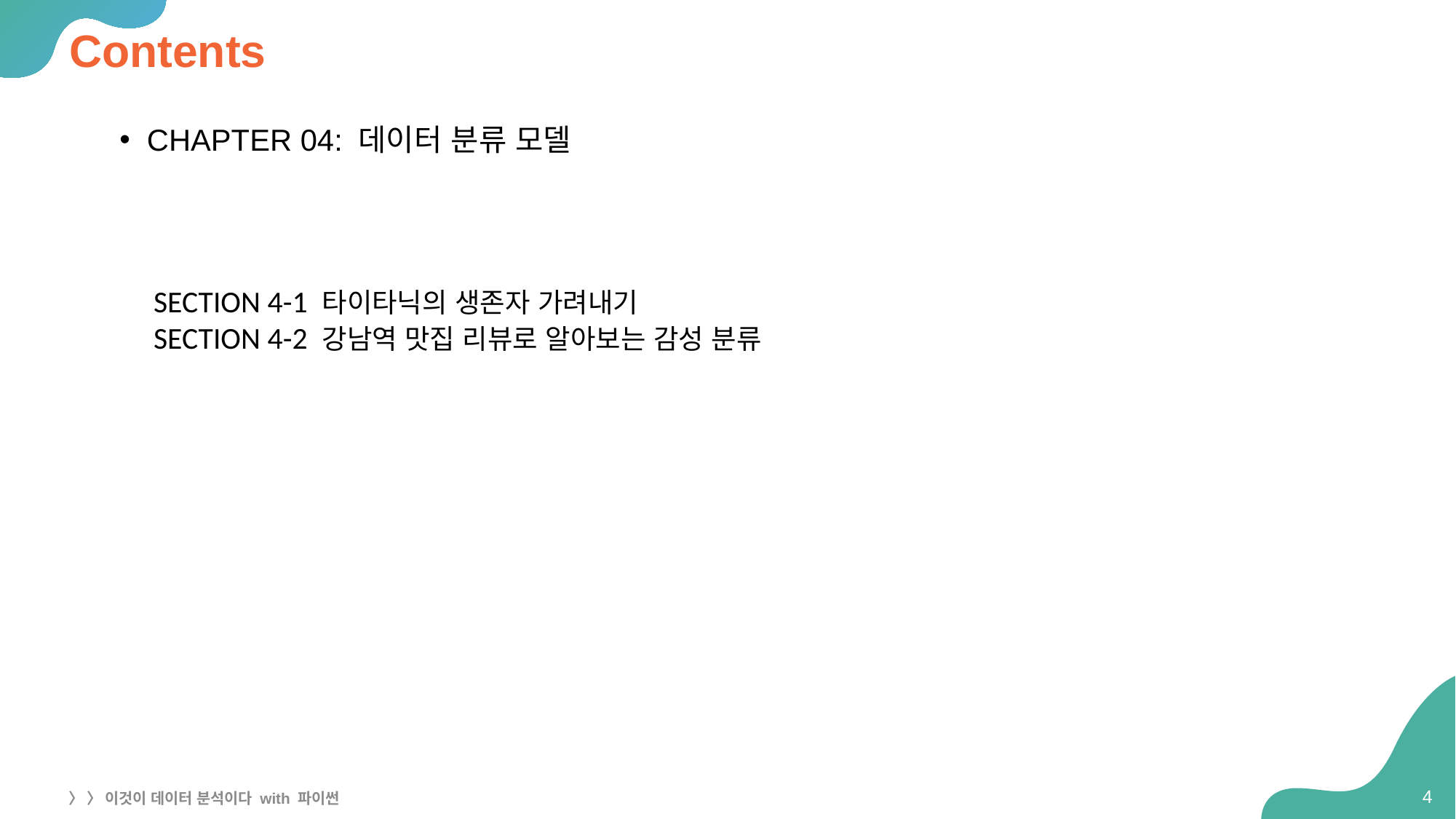

# Contents
CHAPTER 04: 데이터 분류 모델

SECTION 4-1 타이타닉의 생존자 가려내기
SECTION 4-2 강남역 맛집 리뷰로 알아보는 감성 분류
4
〉 〉 이것이 데이터 분석이다 with 파이썬